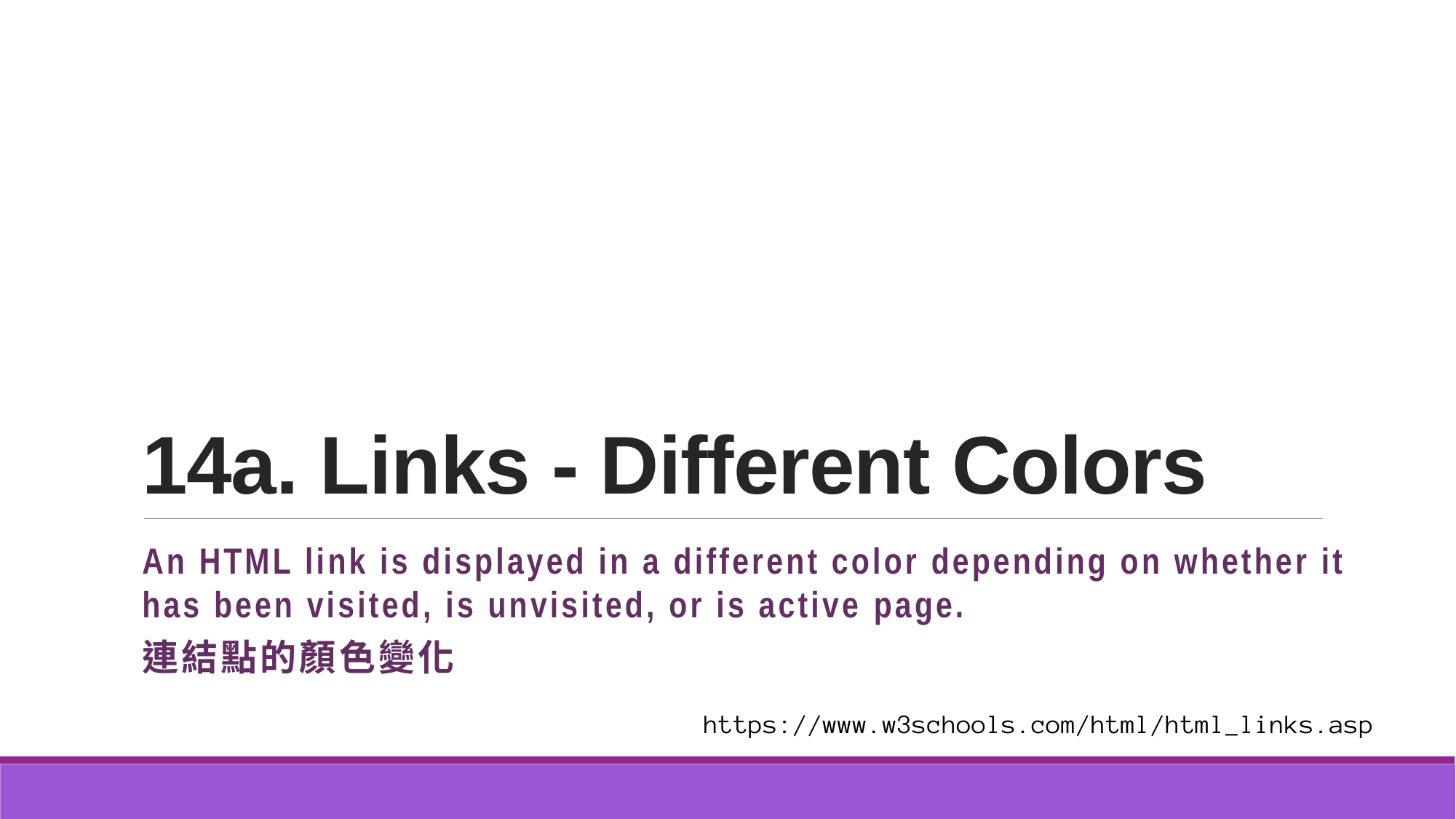

# 14a. Links - Different Colors
An HTML link is displayed in a different color depending on whether it has been visited, is unvisited, or is active page.
連結點的顏色變化
https://www.w3schools.com/html/html_links.asp